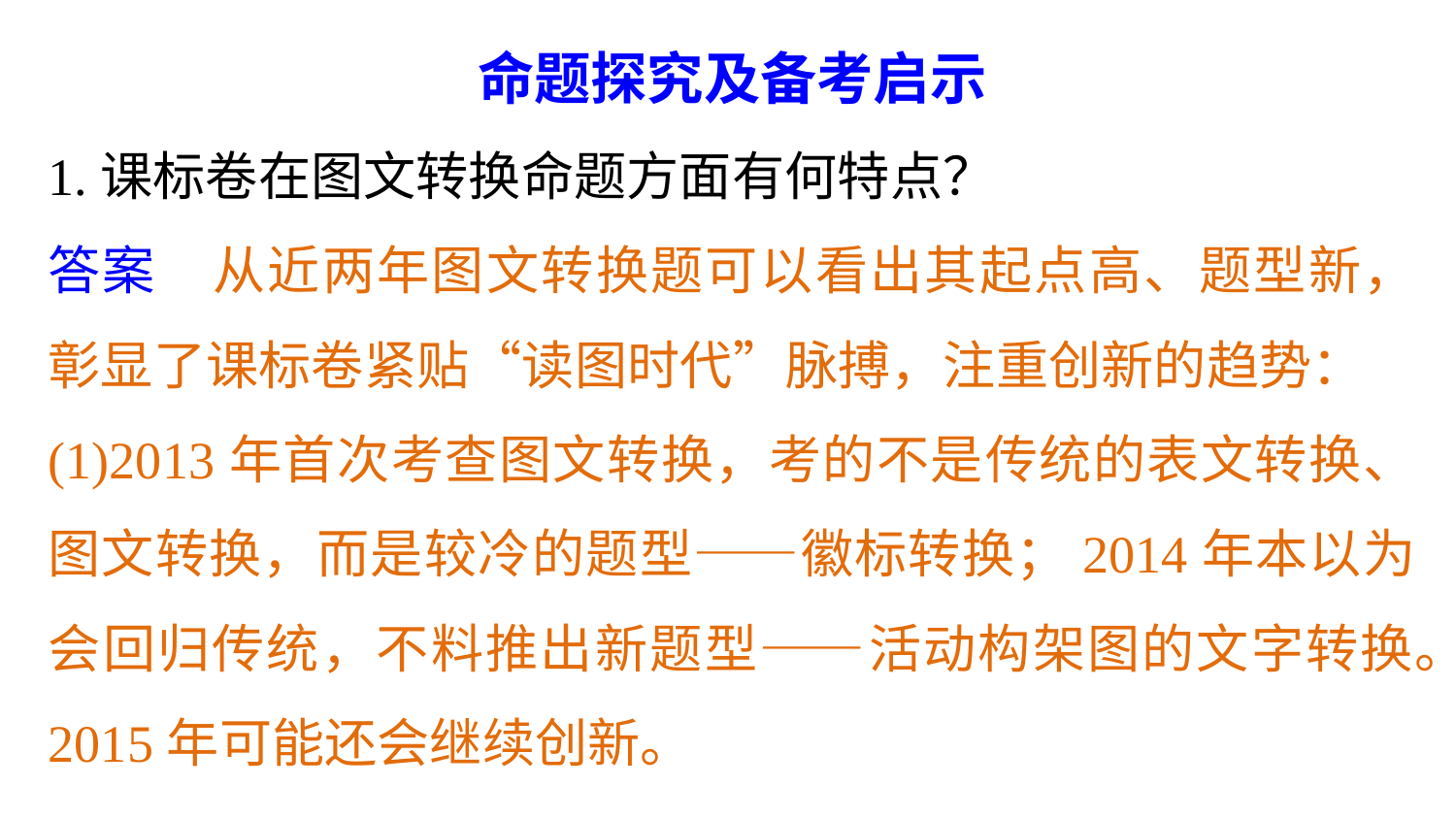

命题探究及备考启示
1.课标卷在图文转换命题方面有何特点？
答案　从近两年图文转换题可以看出其起点高、题型新，彰显了课标卷紧贴“读图时代”脉搏，注重创新的趋势：
(1)2013年首次考查图文转换，考的不是传统的表文转换、图文转换，而是较冷的题型——徽标转换；2014年本以为会回归传统，不料推出新题型——活动构架图的文字转换。2015年可能还会继续创新。